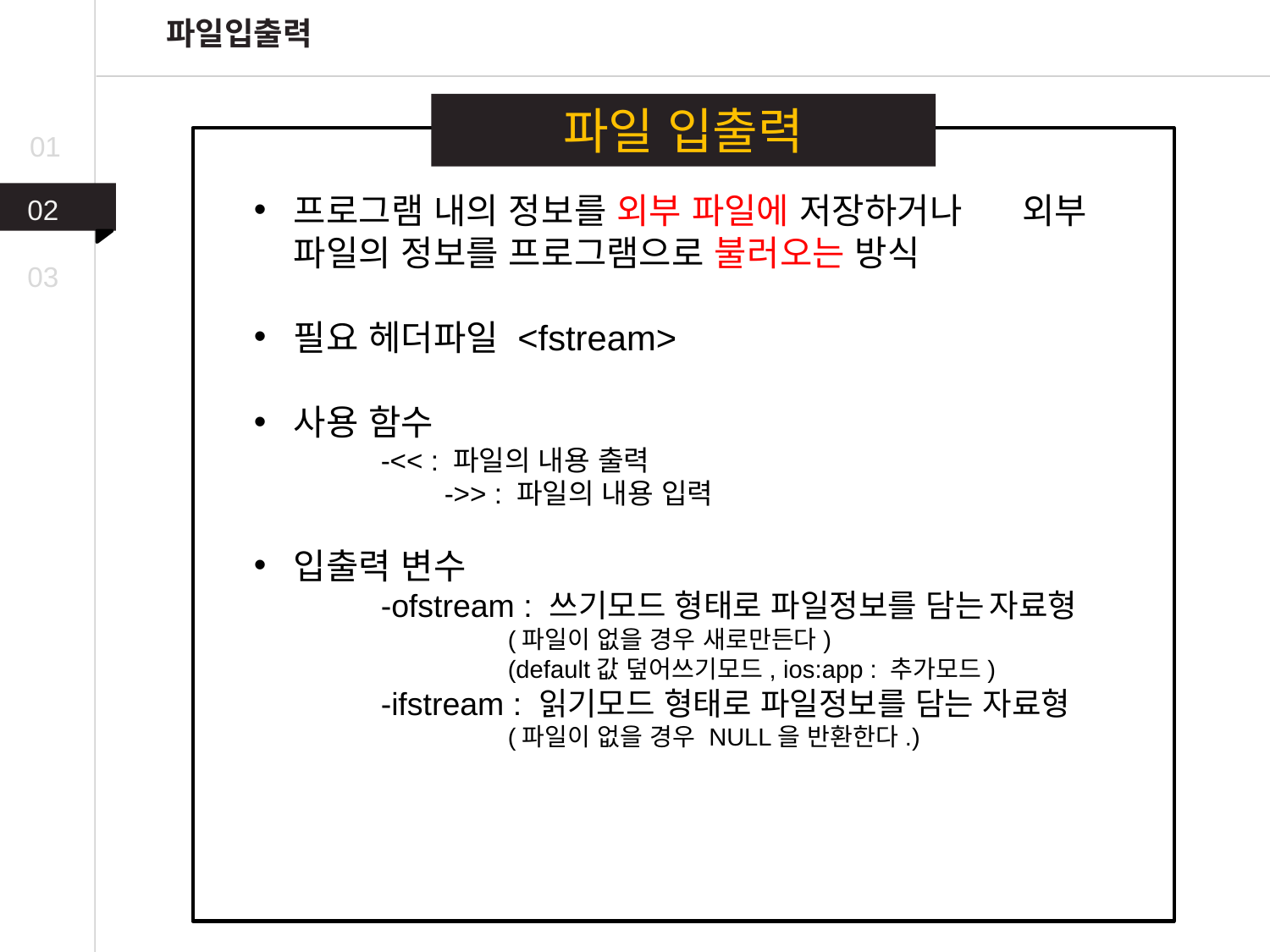

파일입출력
파일 입출력

01
프로그램 내의 정보를 외부 파일에 저장하거나      외부 파일의 정보를 프로그램으로 불러오는 방식

필요 헤더파일 <fstream>

사용 함수
	-<< : 파일의 내용 출력
	->> : 파일의 내용 입력

입출력 변수
	-ofstream : 쓰기모드 형태로 파일정보를 담는 자료형
		(파일이 없을 경우 새로만든다)
		(default값 덮어쓰기모드, ios:app : 추가모드)
	-ifstream : 읽기모드 형태로 파일정보를 담는 자료형
		(파일이 없을 경우 NULL을 반환한다.)

02

03